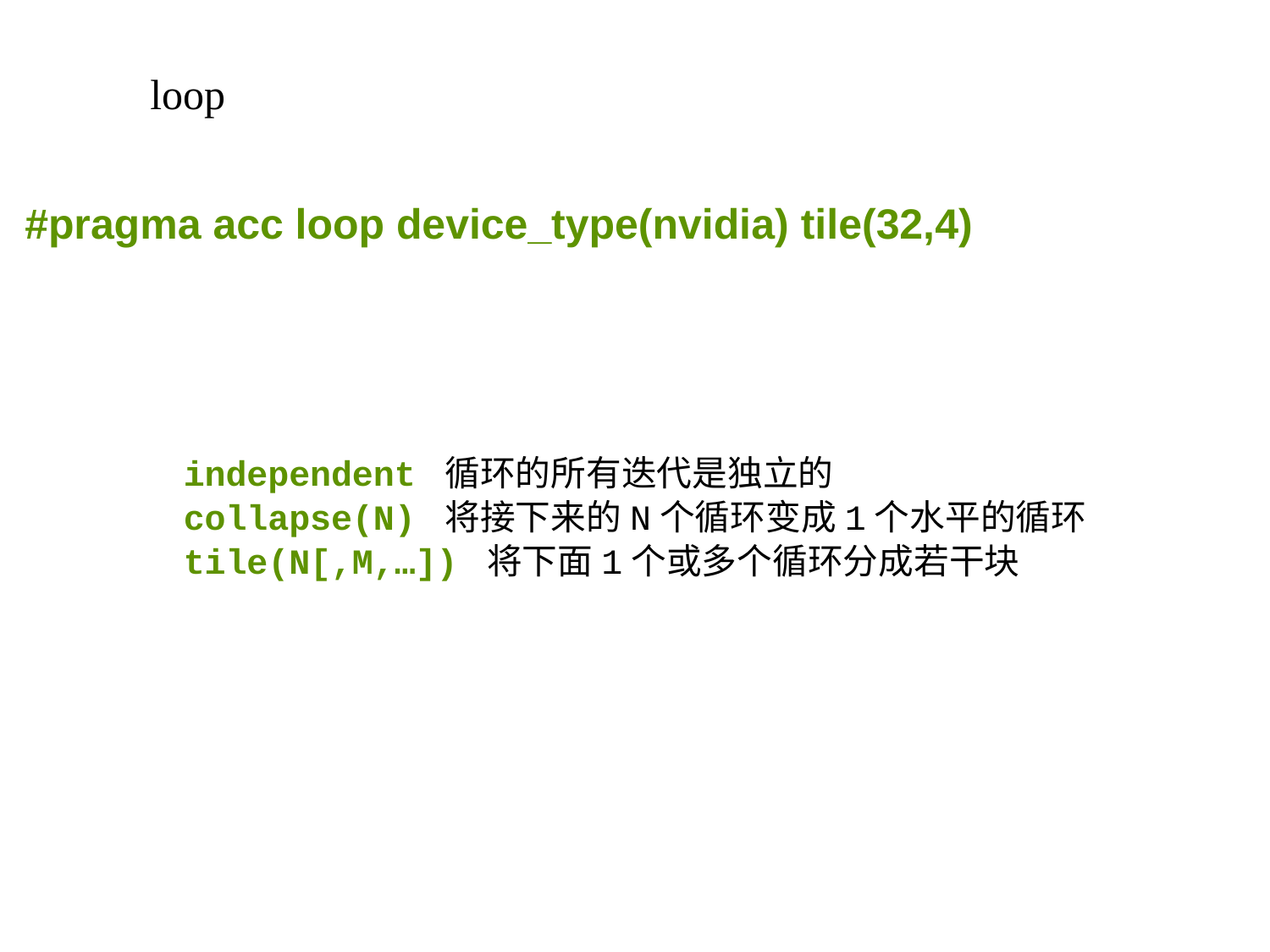

loop
#pragma acc loop device_type(nvidia) tile(32,4)
independent 循环的所有迭代是独立的
collapse(N) 将接下来的N个循环变成1个水平的循环
tile(N[,M,…]) 将下面1个或多个循环分成若干块